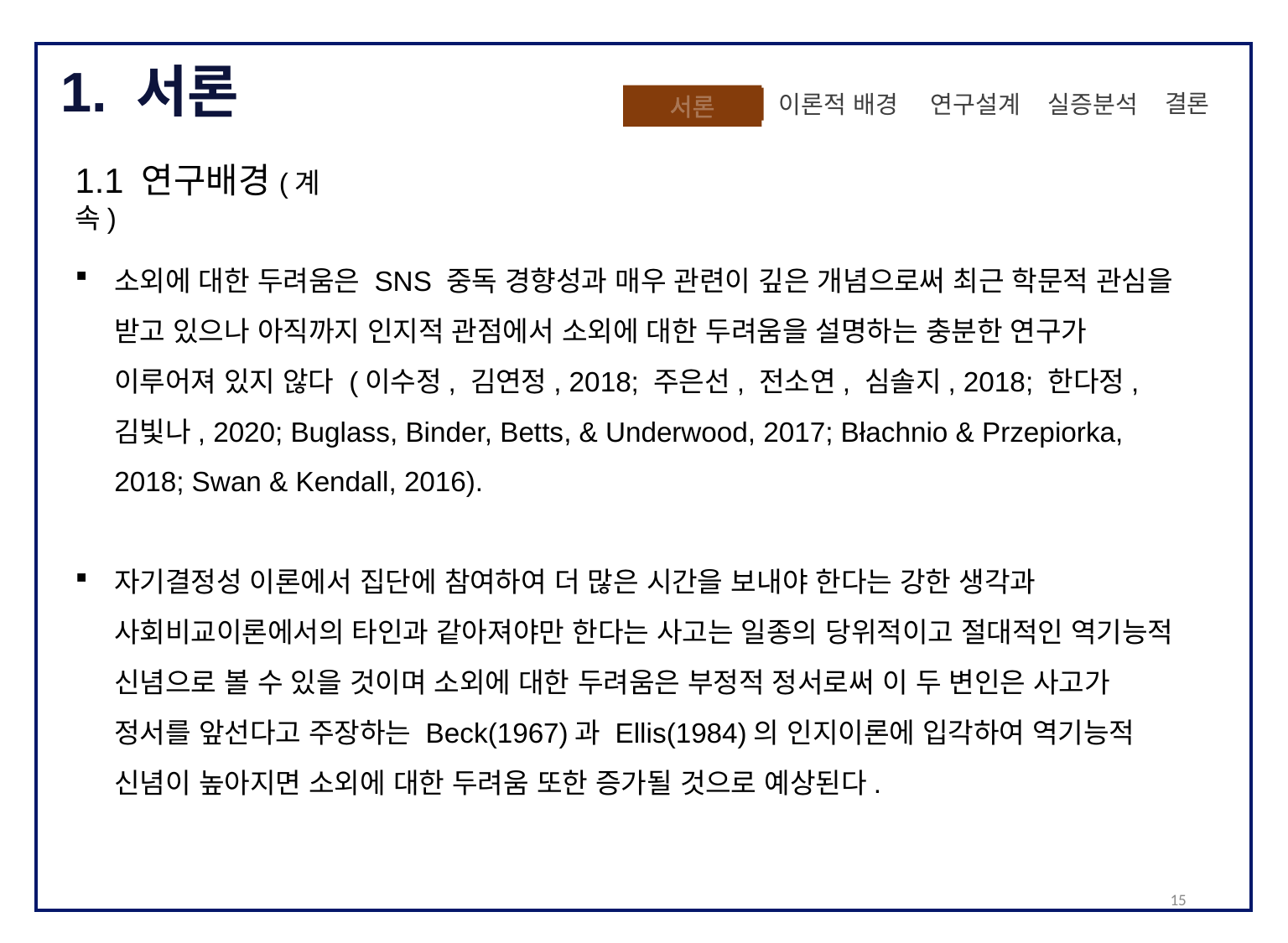

1. 서론
 결론
실증분석
이론적 배경
 연구설계
서론

1.1 연구배경(계속)
소외에 대한 두려움은 SNS 중독 경향성과 매우 관련이 깊은 개념으로써 최근 학문적 관심을 받고 있으나 아직까지 인지적 관점에서 소외에 대한 두려움을 설명하는 충분한 연구가 이루어져 있지 않다 (이수정, 김연정, 2018; 주은선, 전소연, 심솔지, 2018; 한다정, 김빛나, 2020; Buglass, Binder, Betts, & Underwood, 2017; Błachnio & Przepiorka, 2018; Swan & Kendall, 2016).

자기결정성 이론에서 집단에 참여하여 더 많은 시간을 보내야 한다는 강한 생각과 사회비교이론에서의 타인과 같아져야만 한다는 사고는 일종의 당위적이고 절대적인 역기능적 신념으로 볼 수 있을 것이며 소외에 대한 두려움은 부정적 정서로써 이 두 변인은 사고가 정서를 앞선다고 주장하는 Beck(1967)과 Ellis(1984)의 인지이론에 입각하여 역기능적 신념이 높아지면 소외에 대한 두려움 또한 증가될 것으로 예상된다.

15